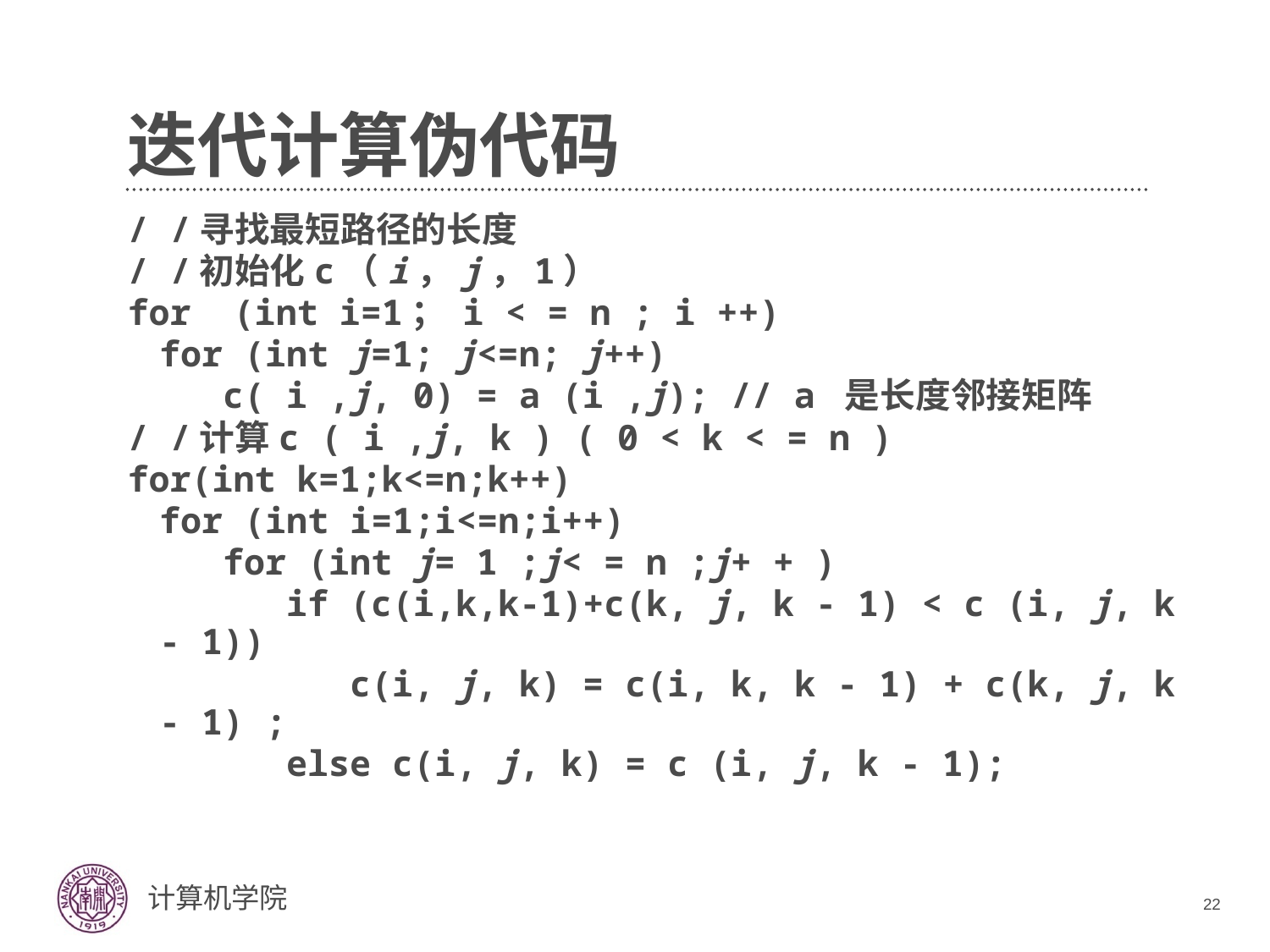

# 迭代计算伪代码
/ /寻找最短路径的长度
/ /初始化c（i，j，1）
for  (int i=1； i < = n ; i ++)
	for (int j=1; j<=n; j++)
	   c( i ,j, 0) = a (i ,j); // a 是长度邻接矩阵
/ /计算c ( i ,j, k ) ( 0 < k < = n )
for(int k=1;k<=n;k++)
	for (int i=1;i<=n;i++)
	   for (int j= 1 ;j< = n ;j+ + )
		if (c(i,k,k-1)+c(k, j, k - 1) < c (i, j, k - 1))
		   c(i, j, k) = c(i, k, k - 1) + c(k, j, k - 1) ;
		else c(i, j, k) = c (i, j, k - 1);
22